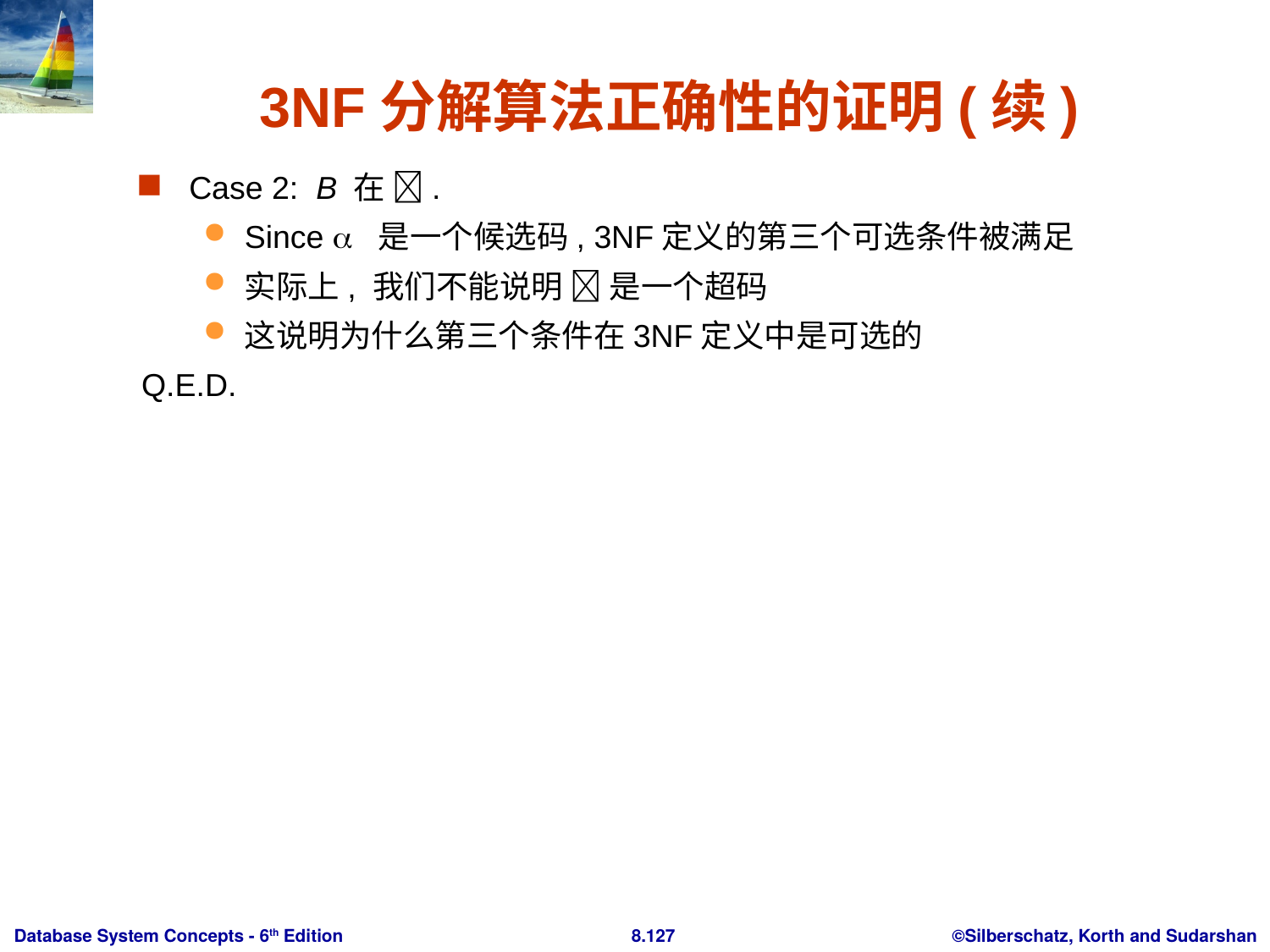

# 3NF分解算法正确性的证明(续)
Case 2:  B 在 α.
Since α  是一个候选码, 3NF定义的第三个可选条件被满足
实际上, 我们不能说明 γ 是一个超码
这说明为什么第三个条件在3NF定义中是可选的
Q.E.D.